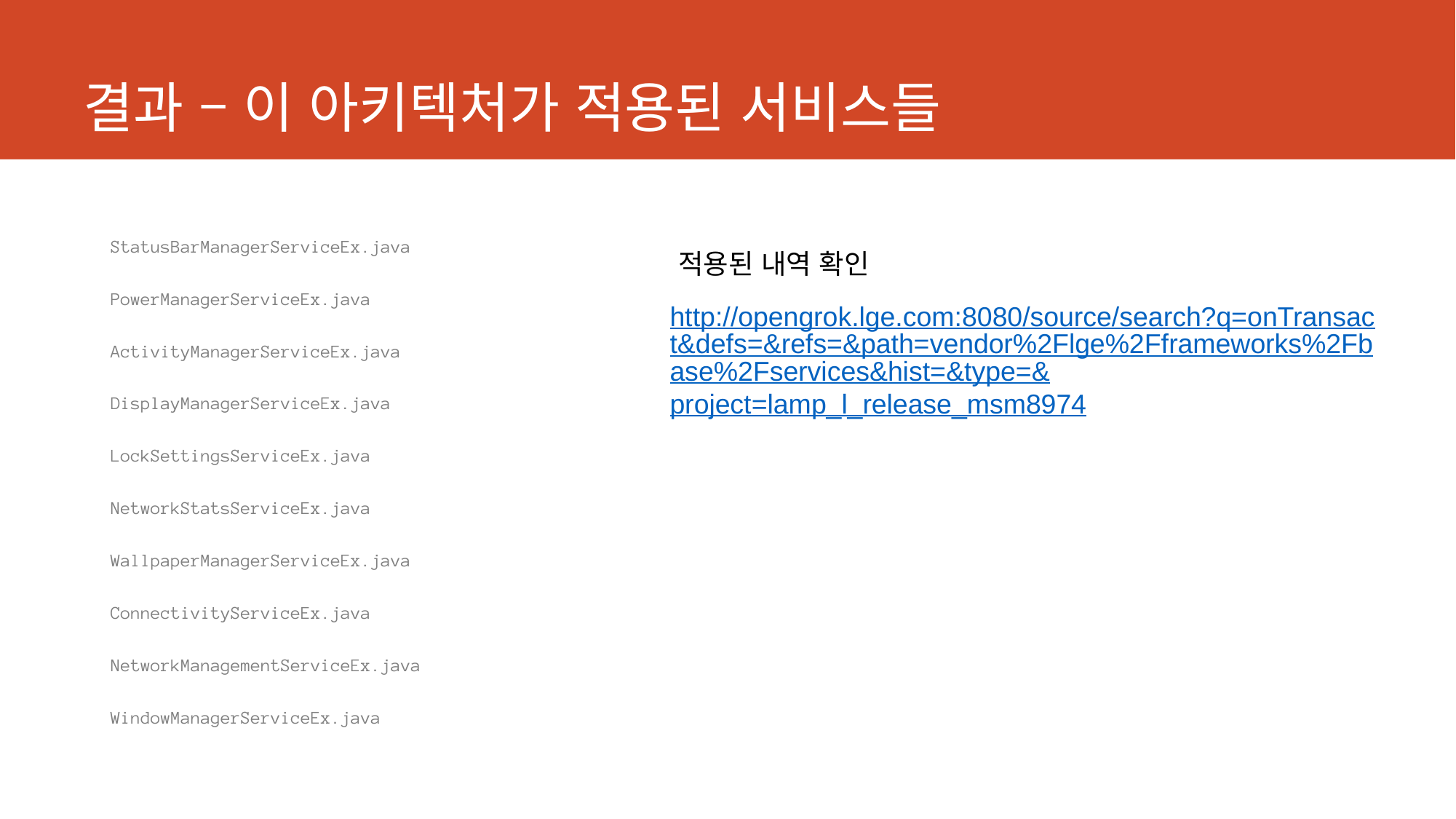

# 결과 – 이 아키텍처가 적용된 서비스들
StatusBarManagerServiceEx.java
PowerManagerServiceEx.java
ActivityManagerServiceEx.java
DisplayManagerServiceEx.java
LockSettingsServiceEx.java
NetworkStatsServiceEx.java
WallpaperManagerServiceEx.java
ConnectivityServiceEx.java
NetworkManagementServiceEx.java
WindowManagerServiceEx.java
적용된 내역 확인
http://opengrok.lge.com:8080/source/search?q=onTransact&defs=&refs=&path=vendor%2Flge%2Fframeworks%2Fbase%2Fservices&hist=&type=&project=lamp_l_release_msm8974